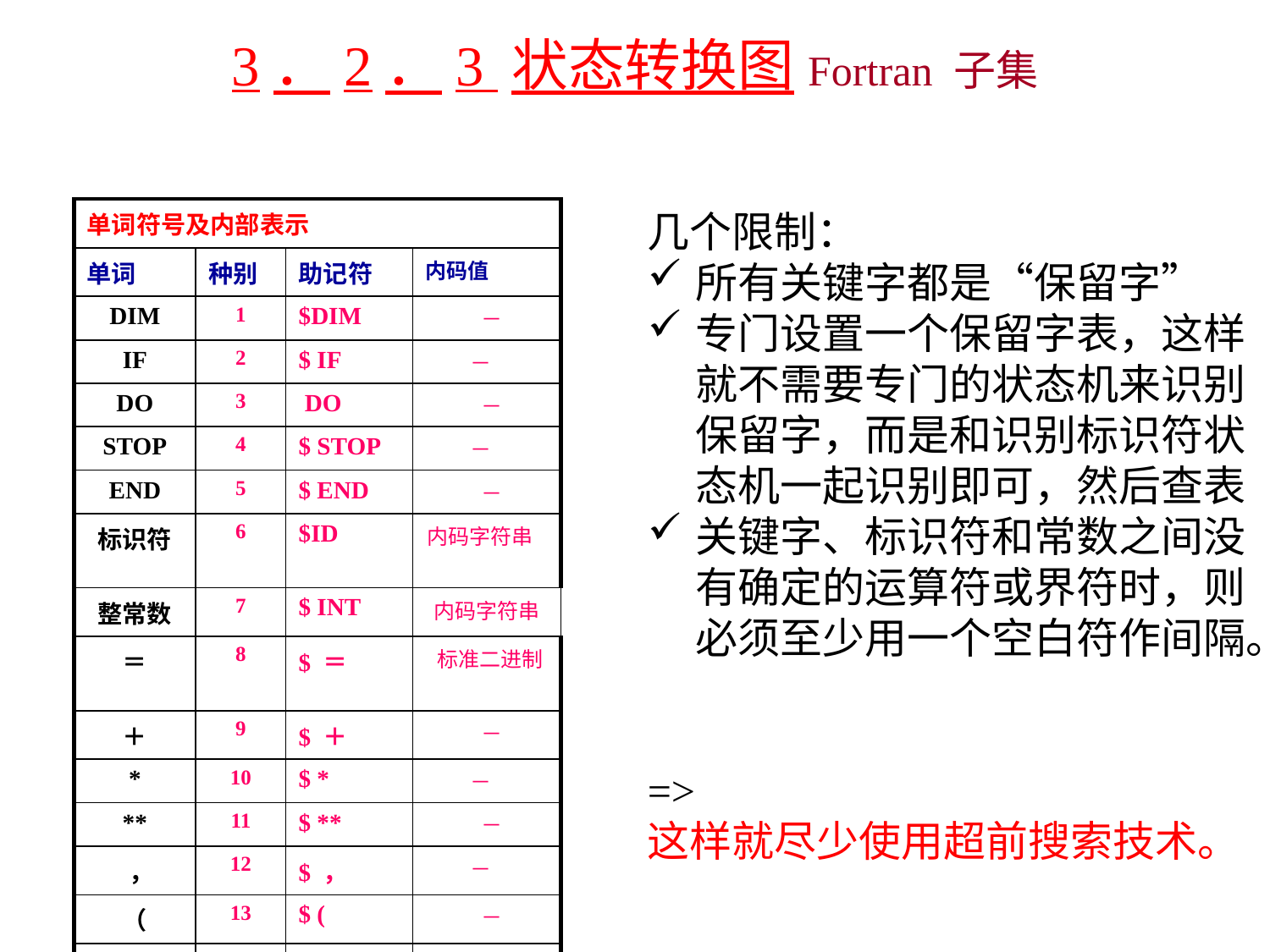

# 3．2．3 状态转换图Fortran 子集
| 单词符号及内部表示 |  |  |  |
| --- | --- | --- | --- |
| 单词 | 种别 | 助记符 | 内码值 |
| DIM | 1 | $DIM | － |
| IF | 2 | $ IF | － |
| DO | 3 | DO | － |
| STOP | 4 | $ STOP | － |
| END | 5 | $ END | － |
| 标识符 | 6 | $ID | 内码字符串 |
| 整常数 | 7 | $ INT | 内码字符串 |
| ＝ | 8 | $ ＝ | 标准二进制 |
| ＋ | 9 | $ ＋ | － |
| \* | 10 | $ \* | － |
| \*\* | 11 | $ \*\* | － |
| ， | 12 | $ ， | － |
| （ | 13 | $ ( | － |
| ） | 14 | $ ） | － |
几个限制：
所有关键字都是“保留字”
专门设置一个保留字表，这样就不需要专门的状态机来识别保留字，而是和识别标识符状态机一起识别即可，然后查表
关键字、标识符和常数之间没有确定的运算符或界符时，则必须至少用一个空白符作间隔。

=>
这样就尽少使用超前搜索技术。